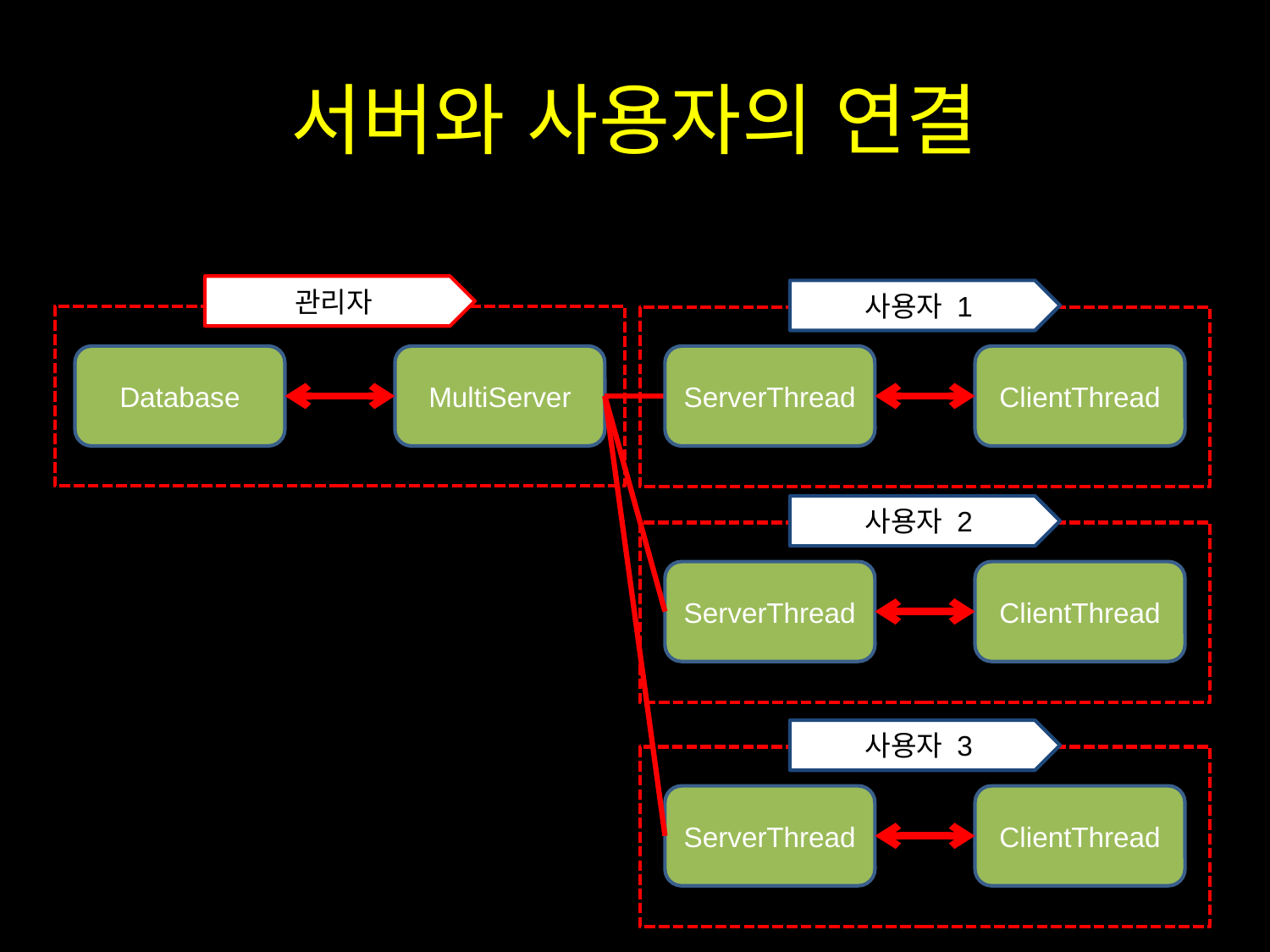

# 서버와 사용자의 연결
관리자
사용자 1

Database
MultiServer
ServerThread
ClientThread
사용자 2

ServerThread
ClientThread
사용자 3

ServerThread
ClientThread